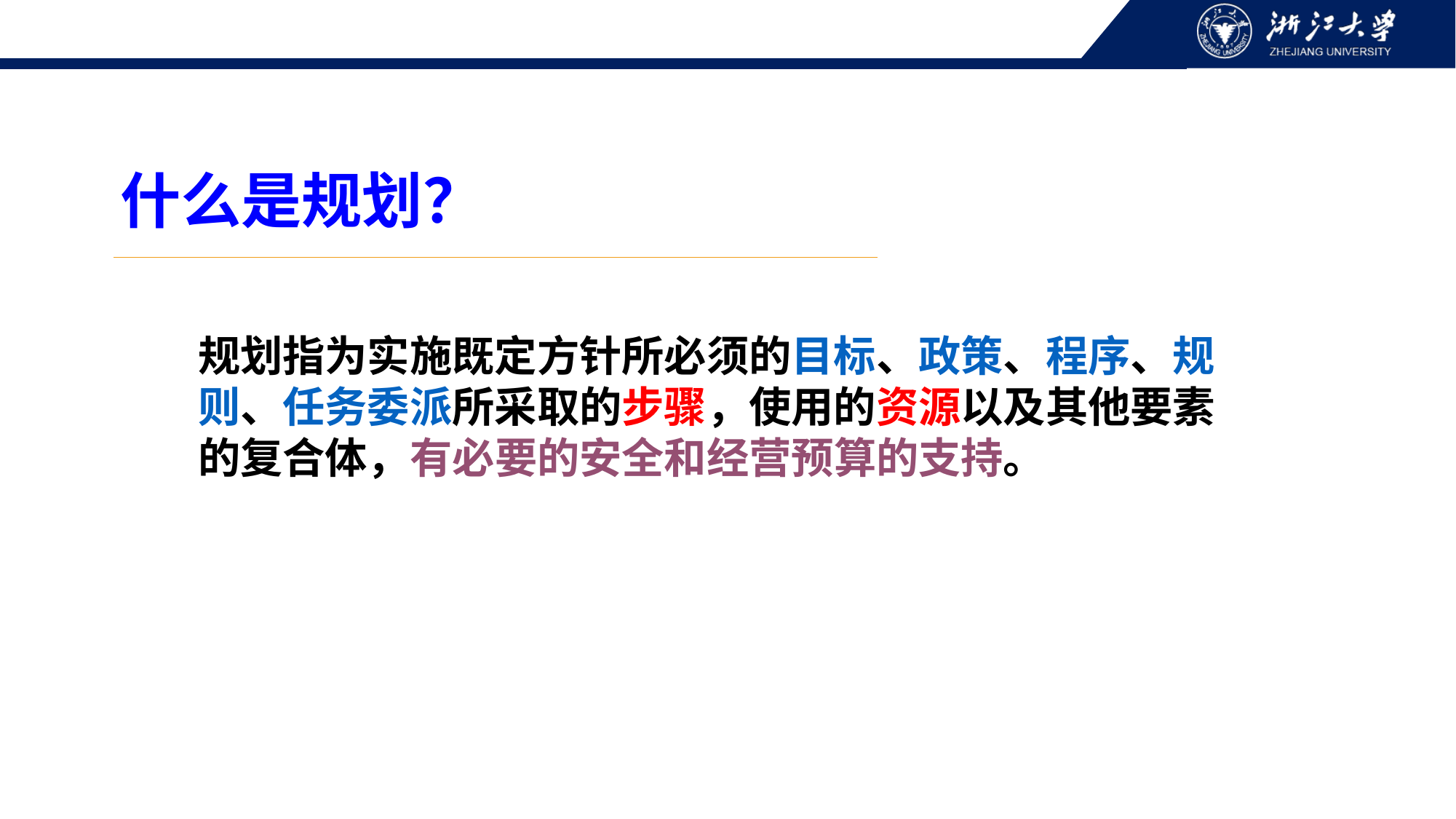

什么是规划？
规划指为实施既定方针所必须的目标、政策、程序、规则、任务委派所采取的步骤，使用的资源以及其他要素的复合体，有必要的安全和经营预算的支持。